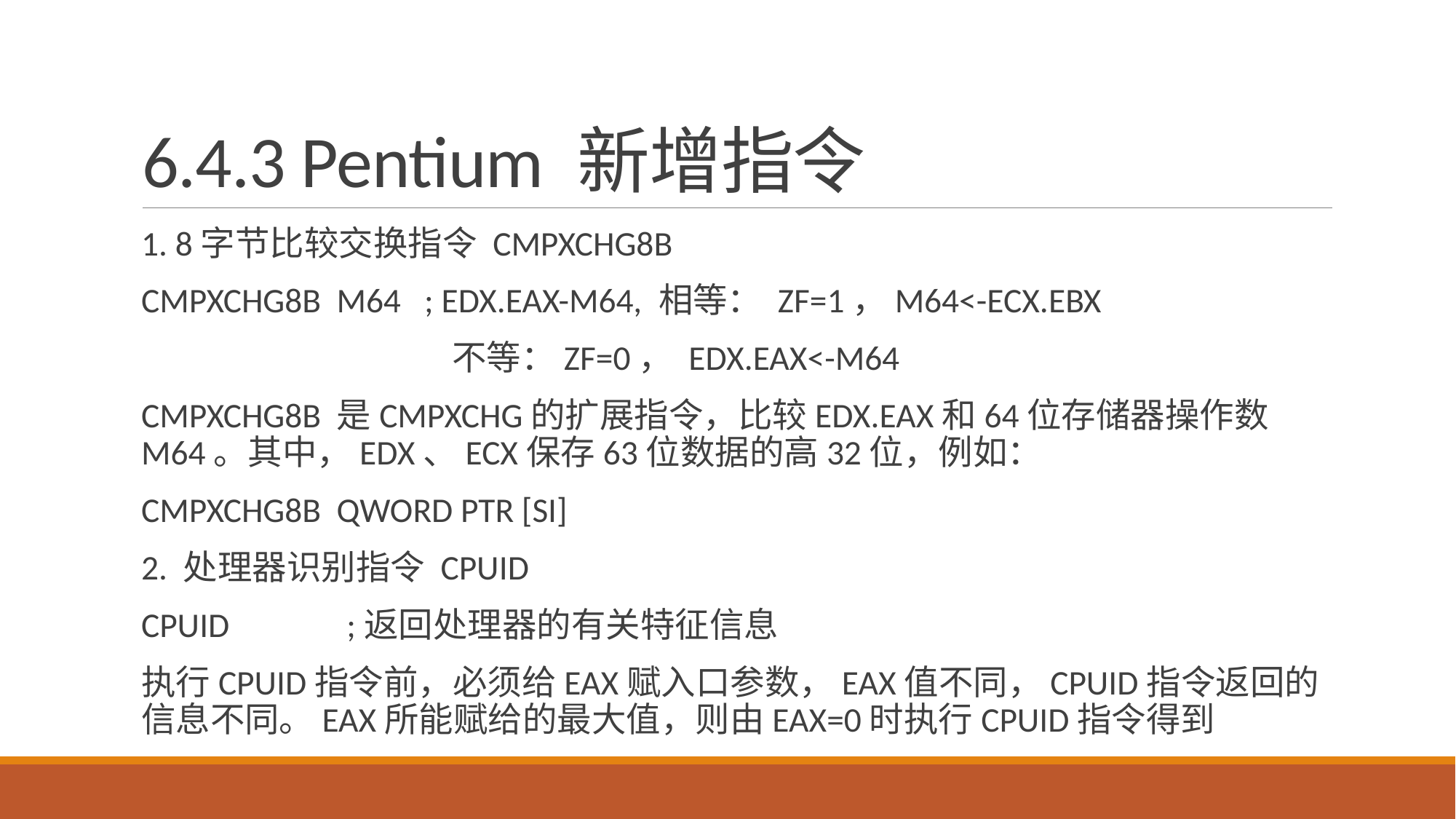

# 6.4.3 Pentium 新增指令
1. 8字节比较交换指令 CMPXCHG8B
CMPXCHG8B  M64   ; EDX.EAX-M64, 相等： ZF=1，M64<-ECX.EBX
                             			不等：ZF=0， EDX.EAX<-M64
CMPXCHG8B 是CMPXCHG的扩展指令，比较EDX.EAX和64位存储器操作数M64。其中，EDX、ECX保存63位数据的高32位，例如：
CMPXCHG8B  QWORD PTR [SI]
2. 处理器识别指令 CPUID
CPUID               ;返回处理器的有关特征信息
执行CPUID指令前，必须给EAX赋入口参数，EAX值不同，CPUID指令返回的信息不同。EAX所能赋给的最大值，则由EAX=0时执行CPUID指令得到